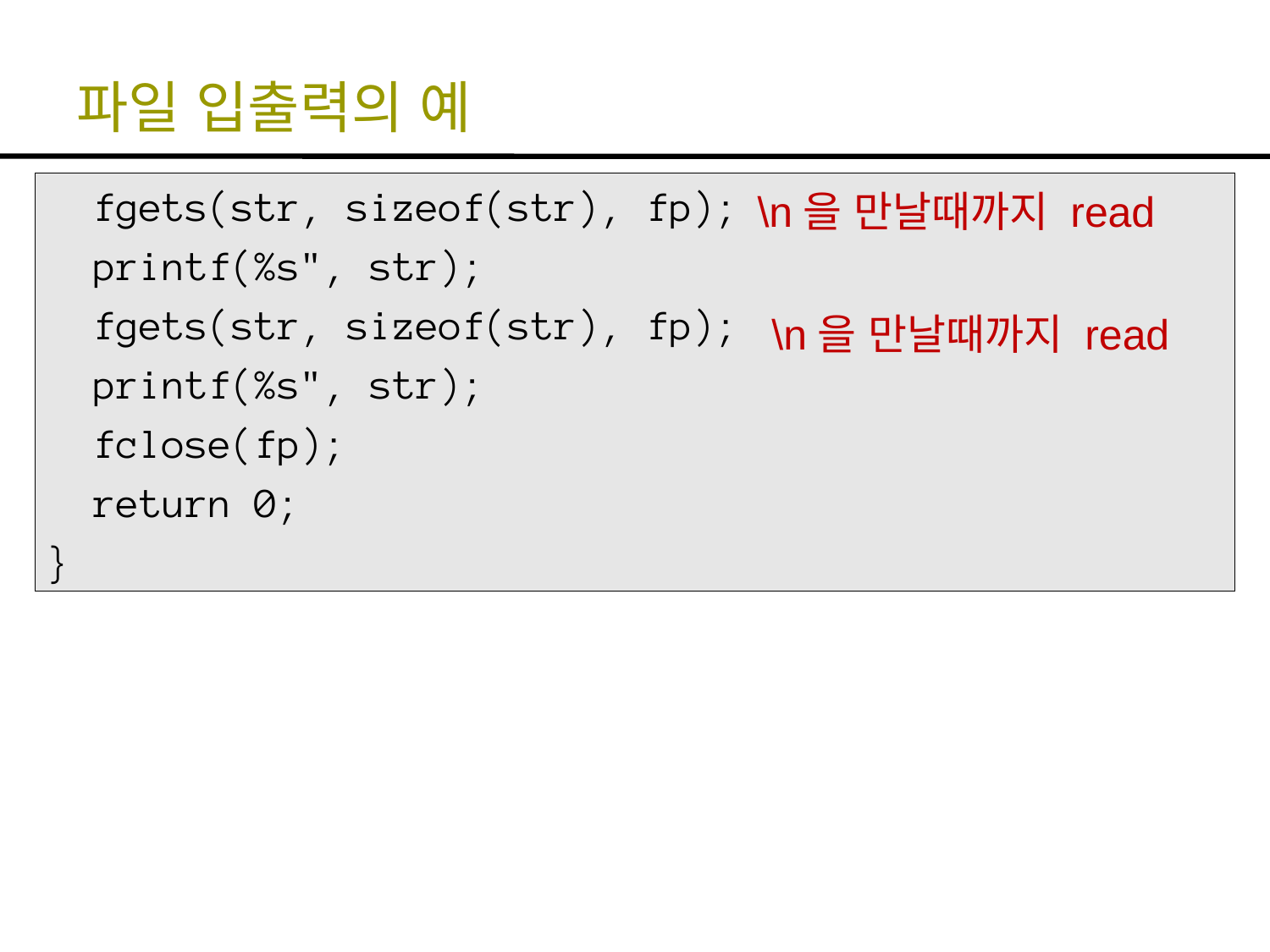

# 파일 입출력의 예
  fgets(str, sizeof(str), fp);
  printf(%s", str);
  fgets(str, sizeof(str), fp);
  printf(%s", str);
  fclose(fp);
  return 0;
}

\n을 만날때까지 read
\n을 만날때까지 read